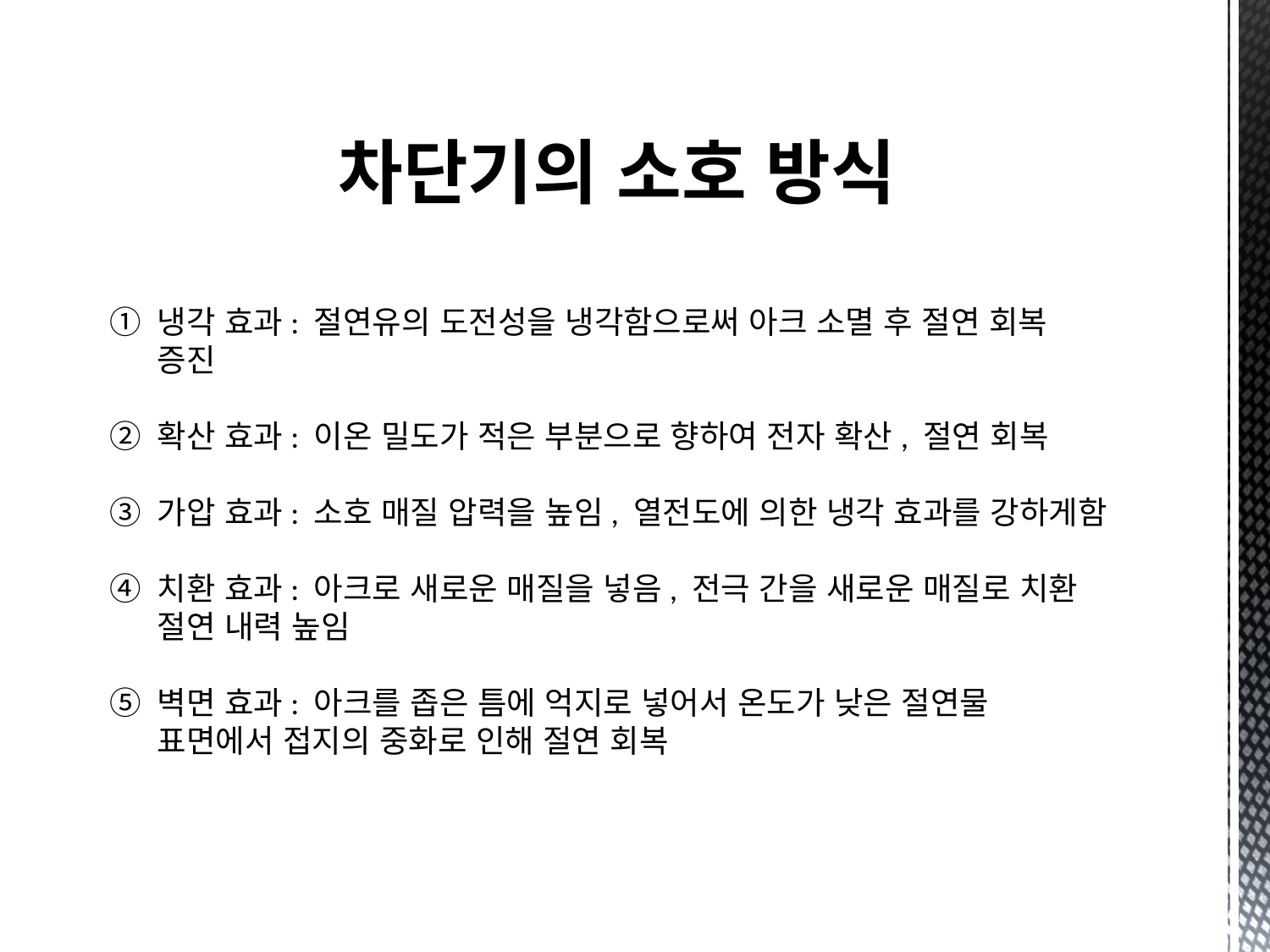

차단기의 소호 방식
냉각 효과: 절연유의 도전성을 냉각함으로써 아크 소멸 후 절연 회복 증진

확산 효과: 이온 밀도가 적은 부분으로 향하여 전자 확산, 절연 회복

가압 효과: 소호 매질 압력을 높임, 열전도에 의한 냉각 효과를 강하게함

치환 효과: 아크로 새로운 매질을 넣음, 전극 간을 새로운 매질로 치환 절연 내력 높임

벽면 효과: 아크를 좁은 틈에 억지로 넣어서 온도가 낮은 절연물 표면에서 접지의 중화로 인해 절연 회복